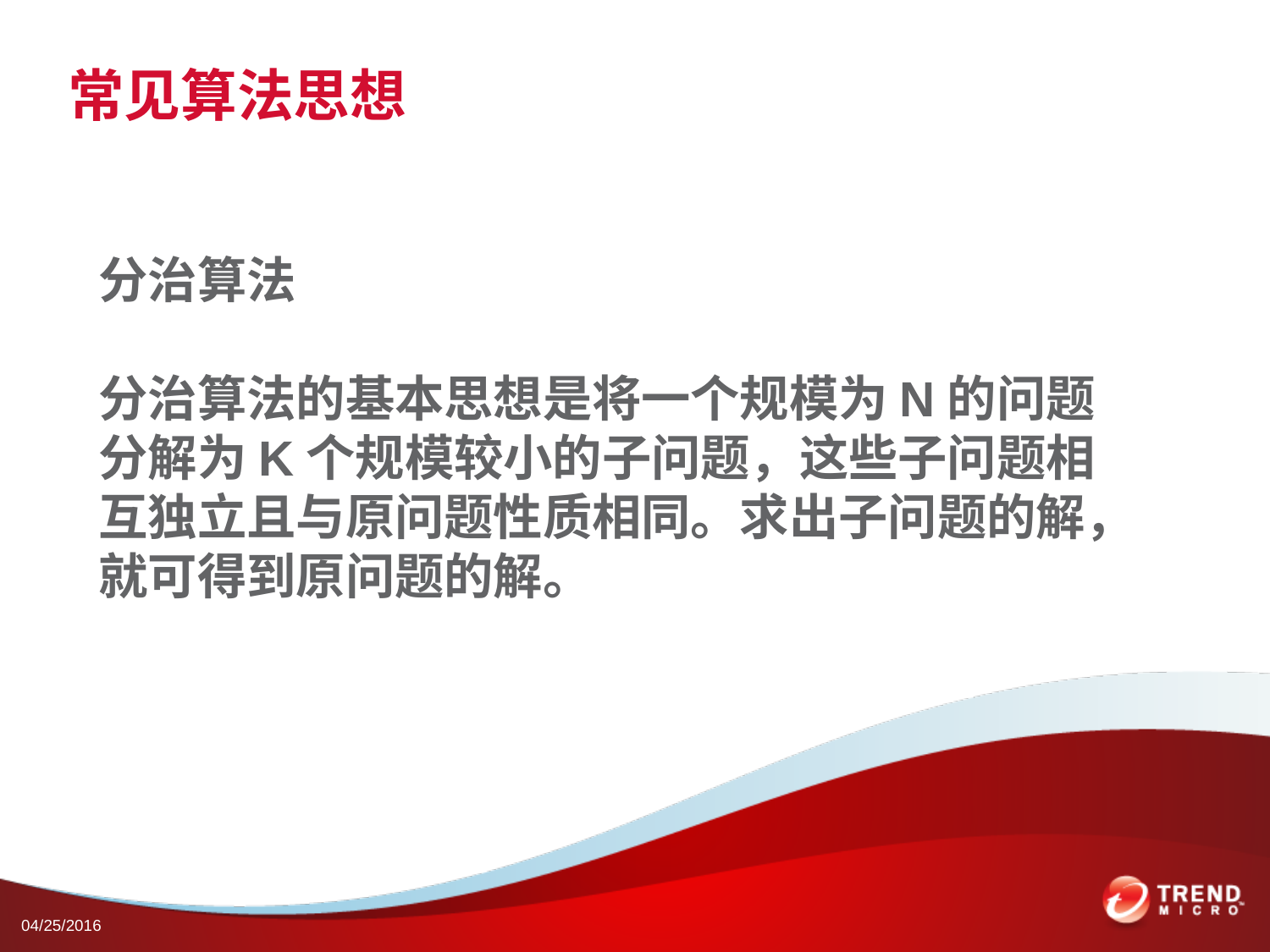

# 常见算法思想
分治算法

分治算法的基本思想是将一个规模为N的问题分解为K个规模较小的子问题，这些子问题相互独立且与原问题性质相同。求出子问题的解，就可得到原问题的解。
04/25/2016